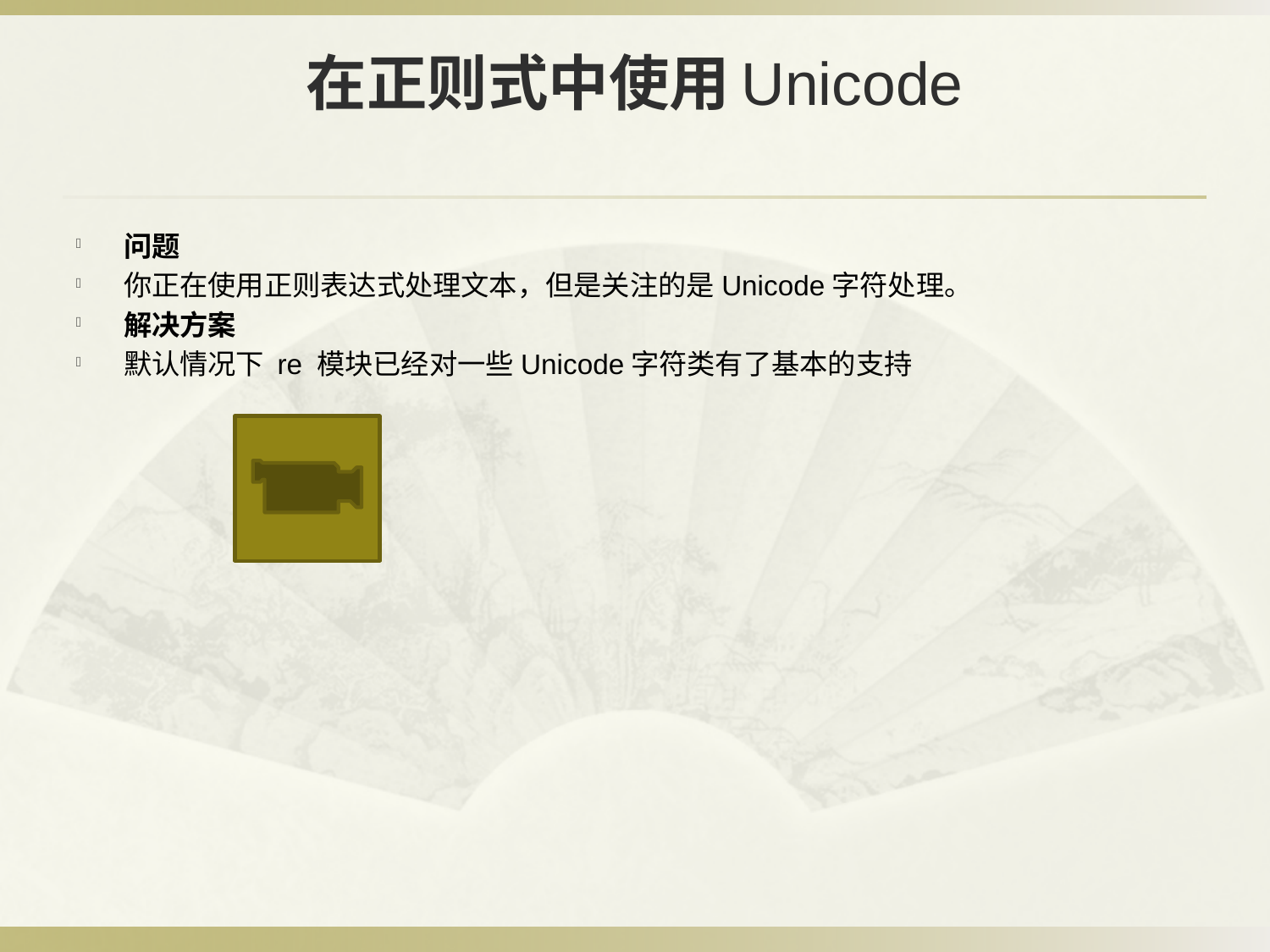

# 在正则式中使用Unicode
问题
你正在使用正则表达式处理文本，但是关注的是Unicode字符处理。
解决方案
默认情况下 re 模块已经对一些Unicode字符类有了基本的支持